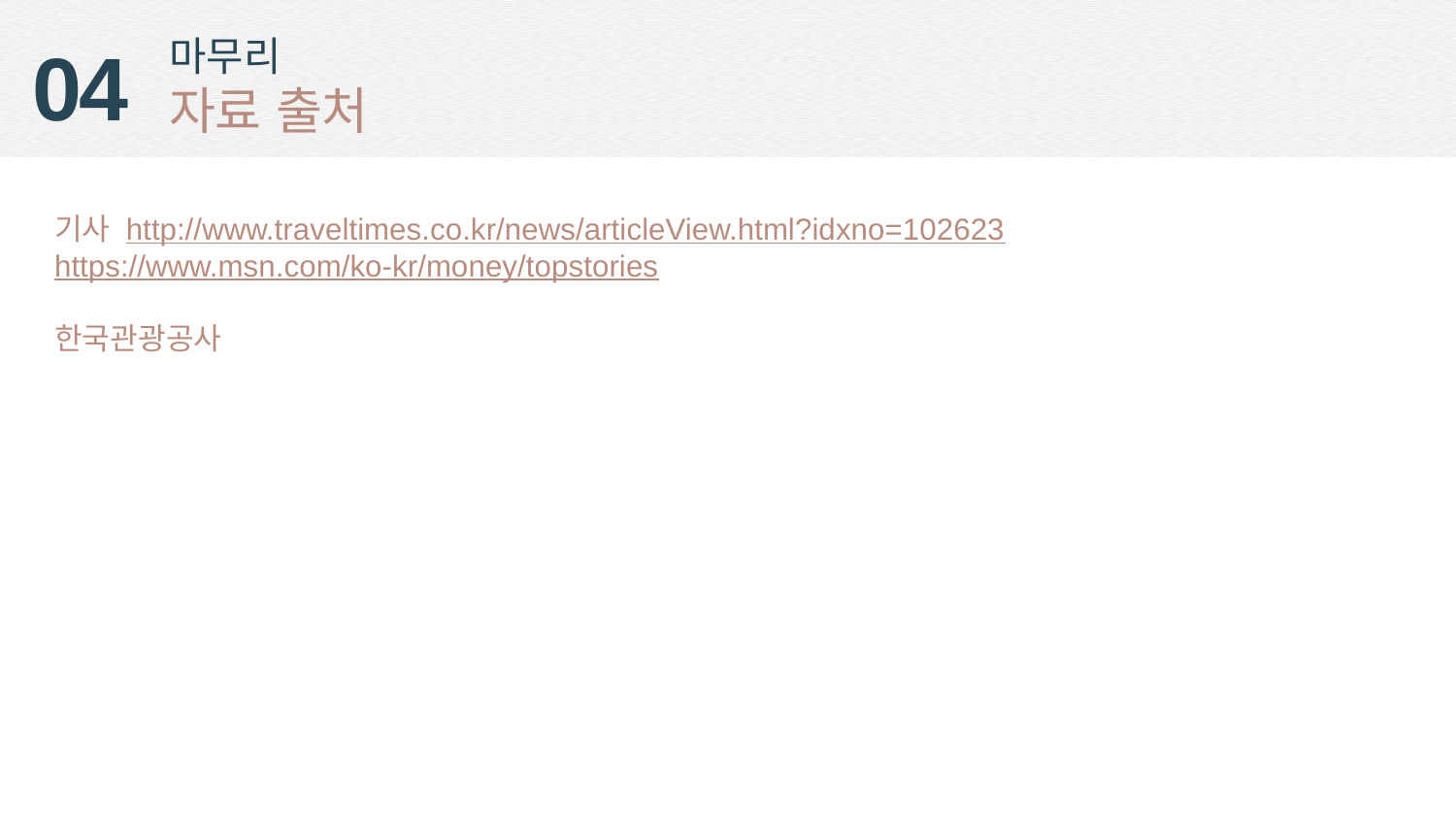

마무리
자료 출처
04
기사 http://www.traveltimes.co.kr/news/articleView.html?idxno=102623
https://www.msn.com/ko-kr/money/topstories

한국관광공사